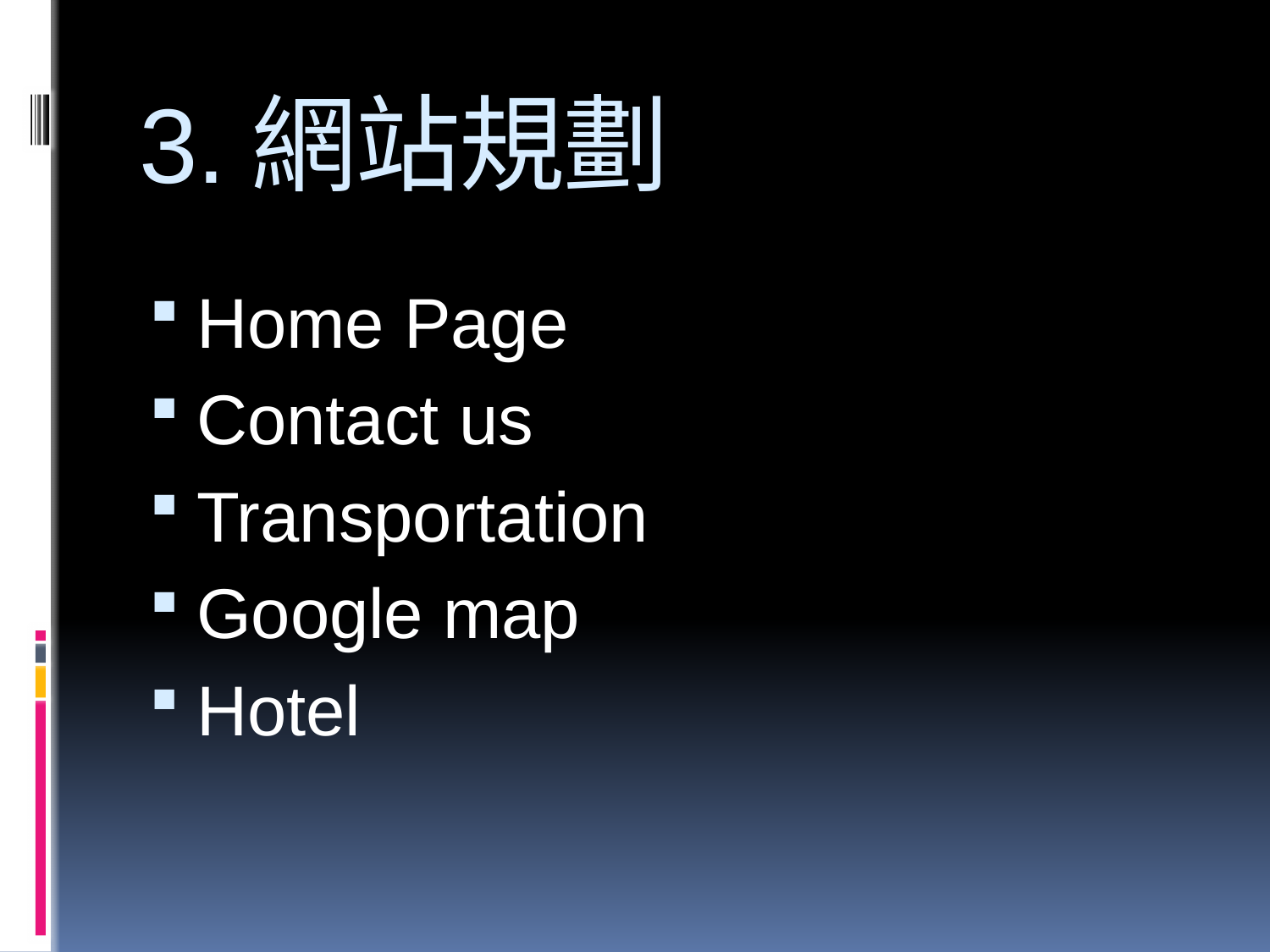

# 3.網站規劃
Home Page
Contact us
Transportation
Google map
Hotel